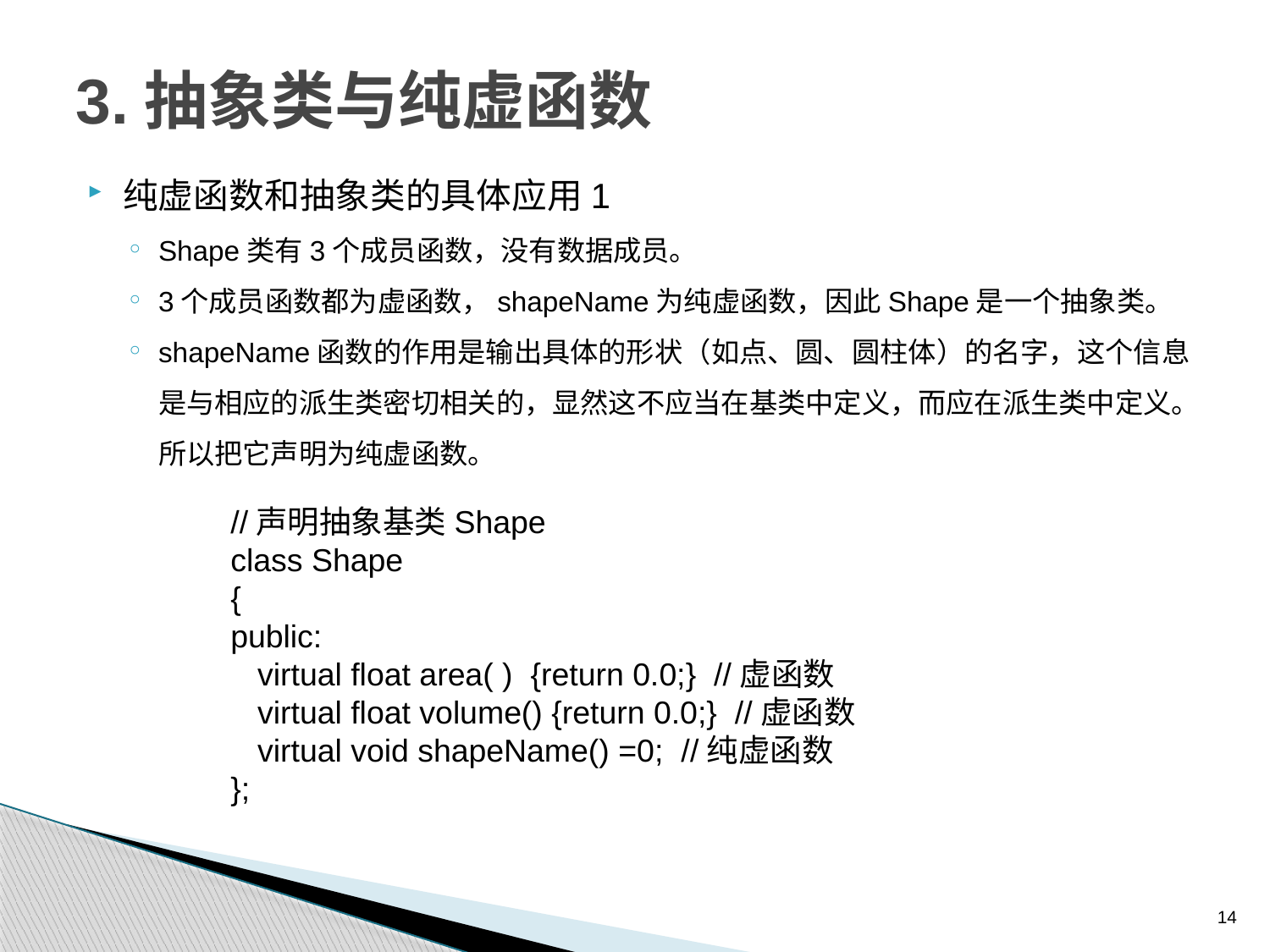

# 3.抽象类与纯虚函数
纯虚函数和抽象类的具体应用1
Shape类有3个成员函数，没有数据成员。
3个成员函数都为虚函数，shapeName为纯虚函数，因此Shape是一个抽象类。
shapeName函数的作用是输出具体的形状（如点、圆、圆柱体）的名字，这个信息是与相应的派生类密切相关的，显然这不应当在基类中定义，而应在派生类中定义。所以把它声明为纯虚函数。

//声明抽象基类Shape
class Shape
{
public:
   virtual float area( )  {return 0.0;}  //虚函数
   virtual float volume() {return 0.0;}  //虚函数
   virtual void shapeName() =0;  //纯虚函数
};
14